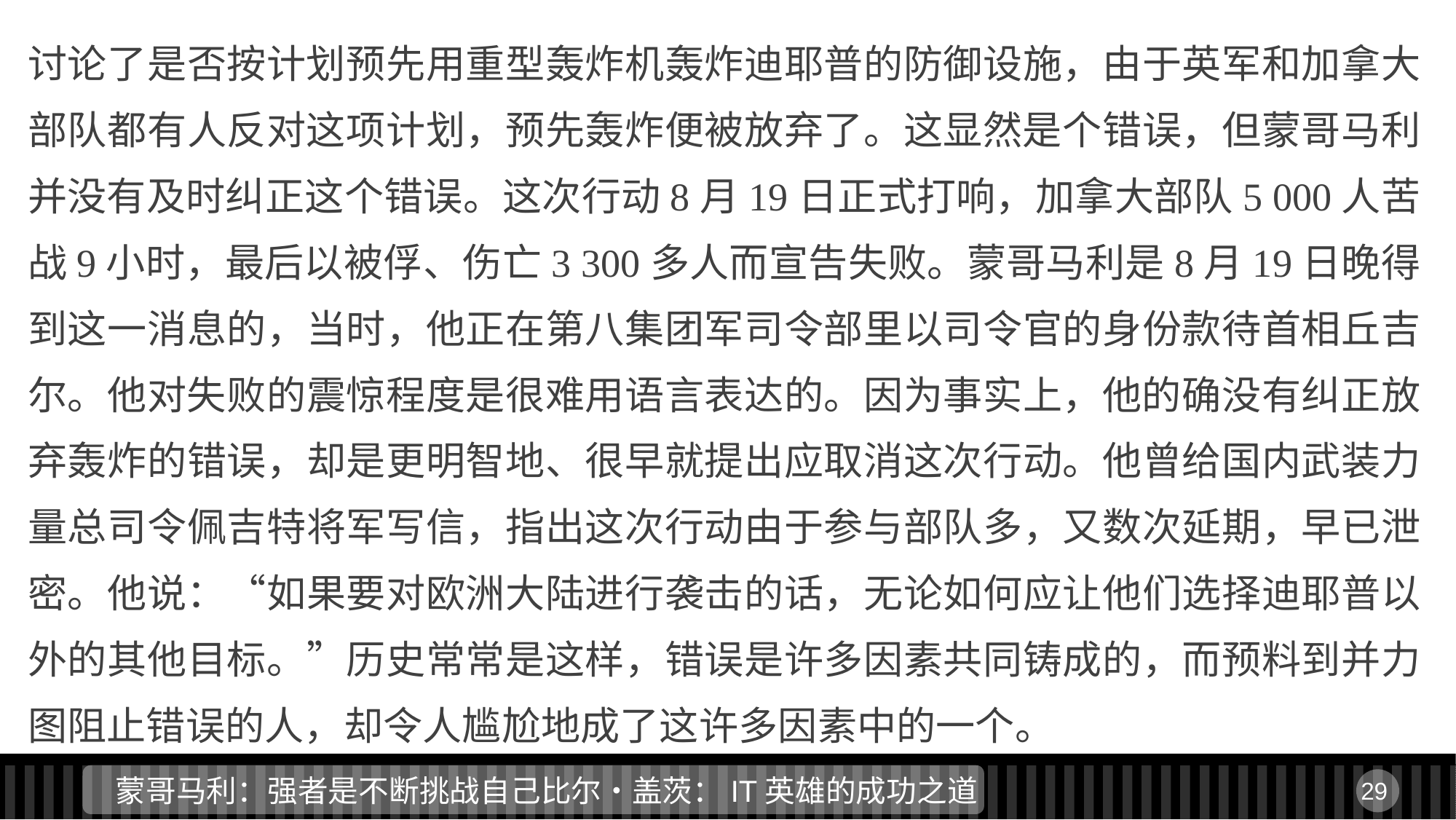

讨论了是否按计划预先用重型轰炸机轰炸迪耶普的防御设施，由于英军和加拿大部队都有人反对这项计划，预先轰炸便被放弃了。这显然是个错误，但蒙哥马利并没有及时纠正这个错误。这次行动8月19日正式打响，加拿大部队5 000人苦战9小时，最后以被俘、伤亡3 300多人而宣告失败。蒙哥马利是8月19日晚得到这一消息的，当时，他正在第八集团军司令部里以司令官的身份款待首相丘吉尔。他对失败的震惊程度是很难用语言表达的。因为事实上，他的确没有纠正放弃轰炸的错误，却是更明智地、很早就提出应取消这次行动。他曾给国内武装力量总司令佩吉特将军写信，指出这次行动由于参与部队多，又数次延期，早已泄密。他说：“如果要对欧洲大陆进行袭击的话，无论如何应让他们选择迪耶普以外的其他目标。”历史常常是这样，错误是许多因素共同铸成的，而预料到并力图阻止错误的人，却令人尴尬地成了这许多因素中的一个。